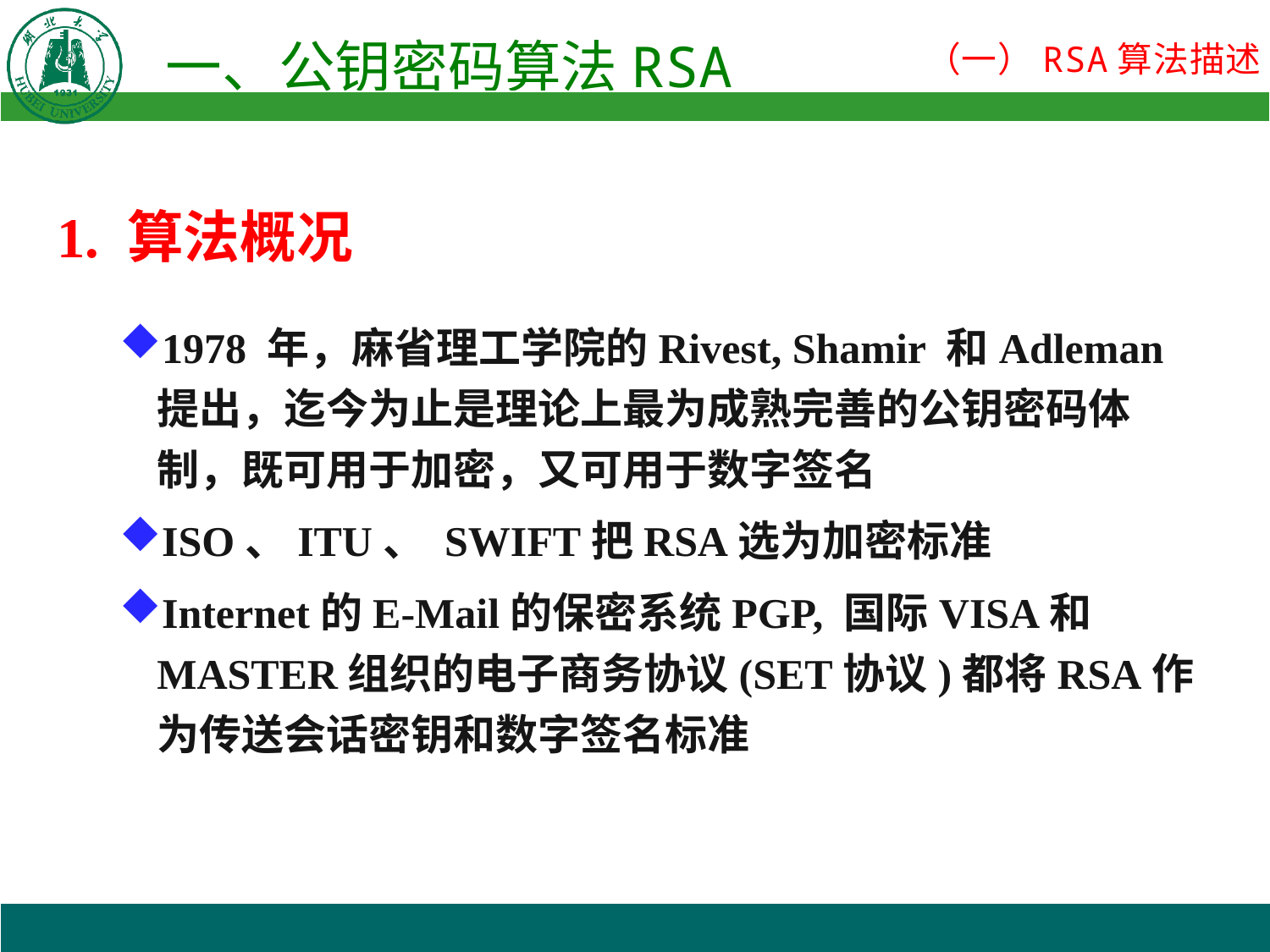

1. 算法概况
1978 年，麻省理工学院的Rivest, Shamir 和Adleman 提出，迄今为止是理论上最为成熟完善的公钥密码体制，既可用于加密，又可用于数字签名
ISO、ITU、 SWIFT把RSA选为加密标准
Internet的E-Mail的保密系统PGP, 国际VISA和MASTER组织的电子商务协议(SET协议)都将RSA作为传送会话密钥和数字签名标准